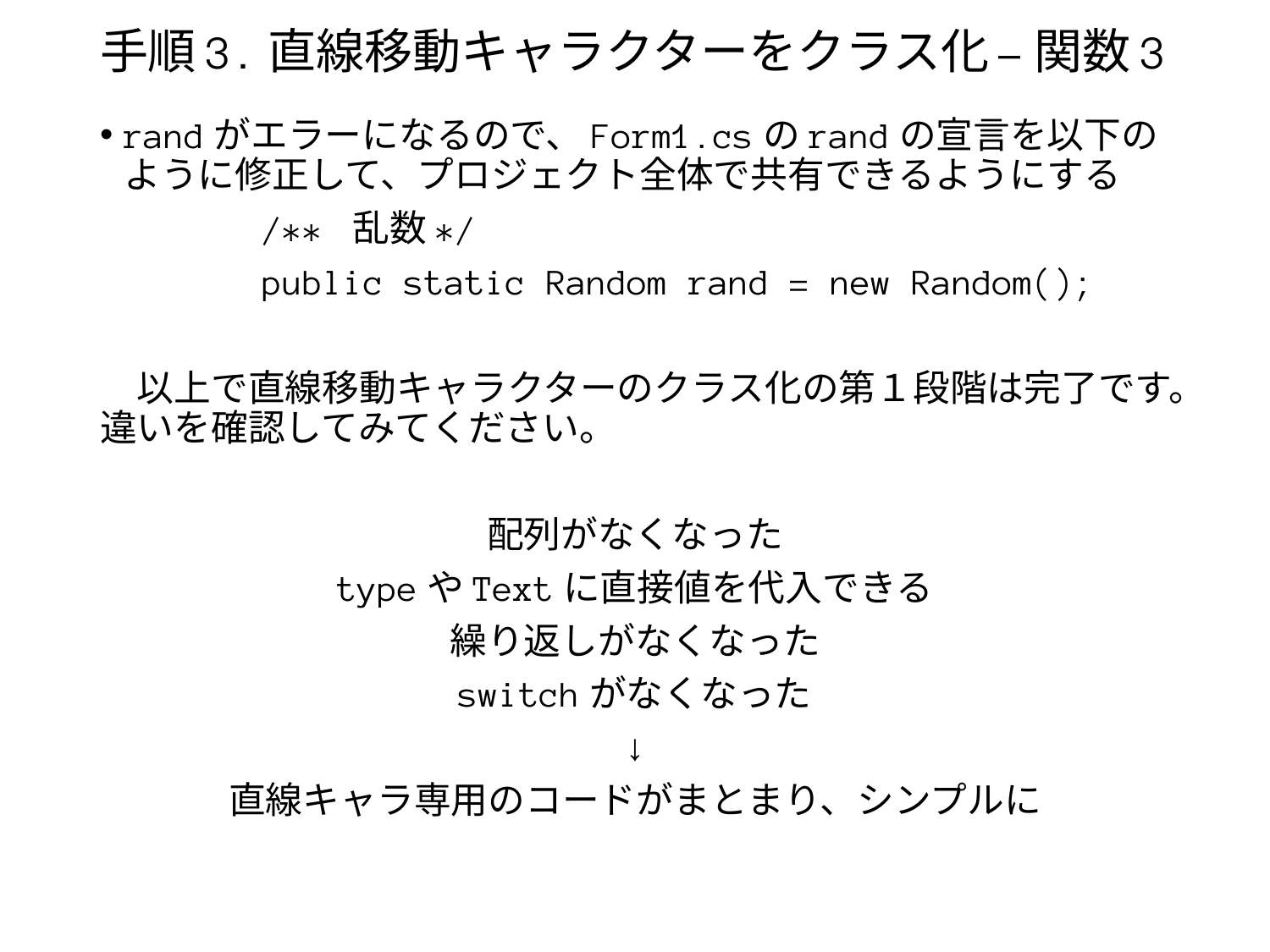

# 手順3.直線移動キャラクターをクラス化-関数3
randがエラーになるので、Form1.csのrandの宣言を以下のように修正して、プロジェクト全体で共有できるようにする
        /** 乱数*/
        public static Random rand = new Random();

　以上で直線移動キャラクターのクラス化の第１段階は完了です。違いを確認してみてください。

配列がなくなった
typeやTextに直接値を代入できる
繰り返しがなくなった
switchがなくなった
↓
直線キャラ専用のコードがまとまり、シンプルに